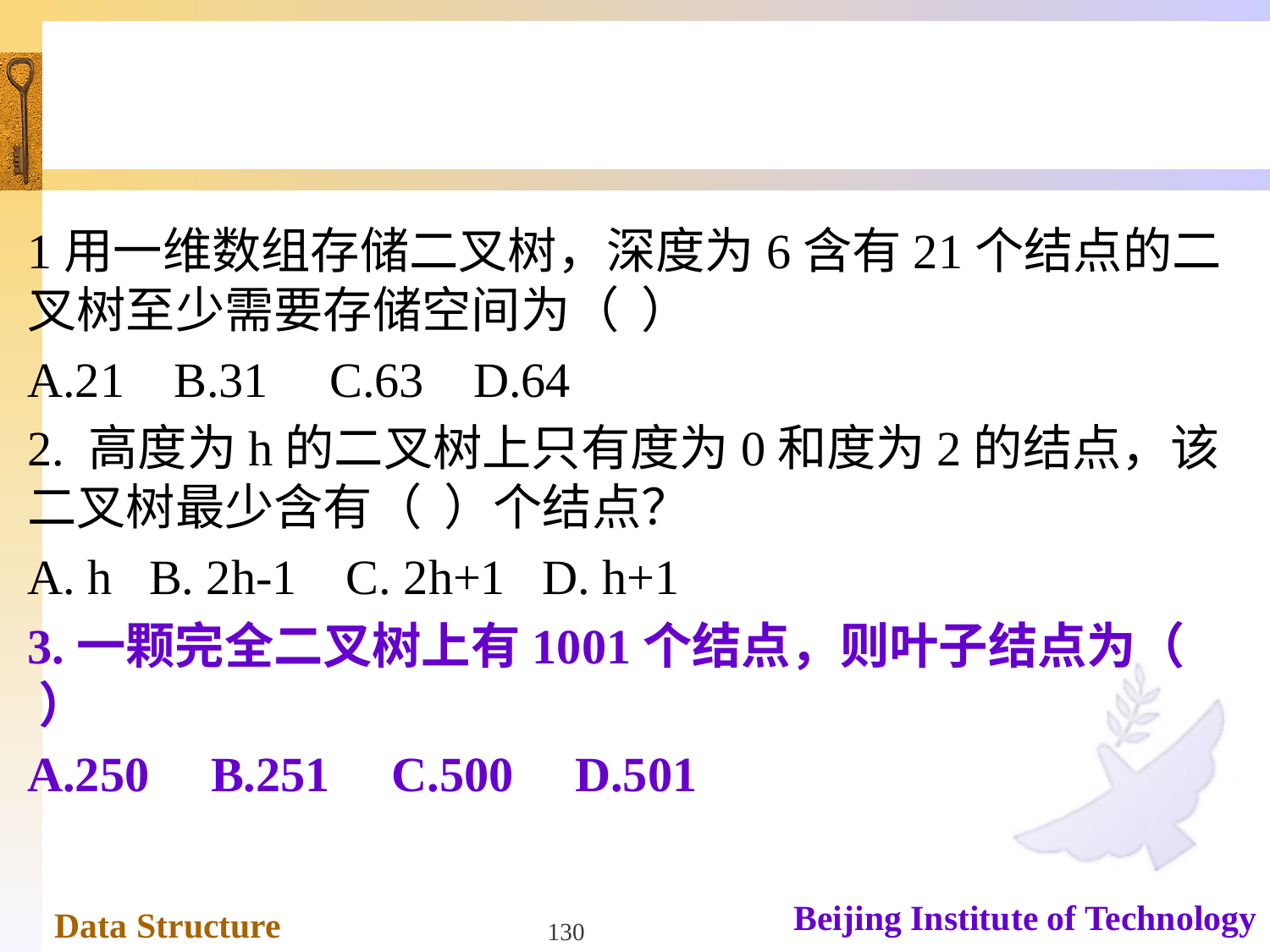

1用一维数组存储二叉树，深度为6含有21个结点的二叉树至少需要存储空间为（  ）
A.21    B.31     C.63    D.64
2. 高度为h的二叉树上只有度为0和度为2的结点，该二叉树最少含有（  ）个结点？
A. h   B. 2h-1    C. 2h+1   D. h+1
3.一颗完全二叉树上有1001个结点，则叶子结点为（  ）
A.250     B.251     C.500     D.501
130